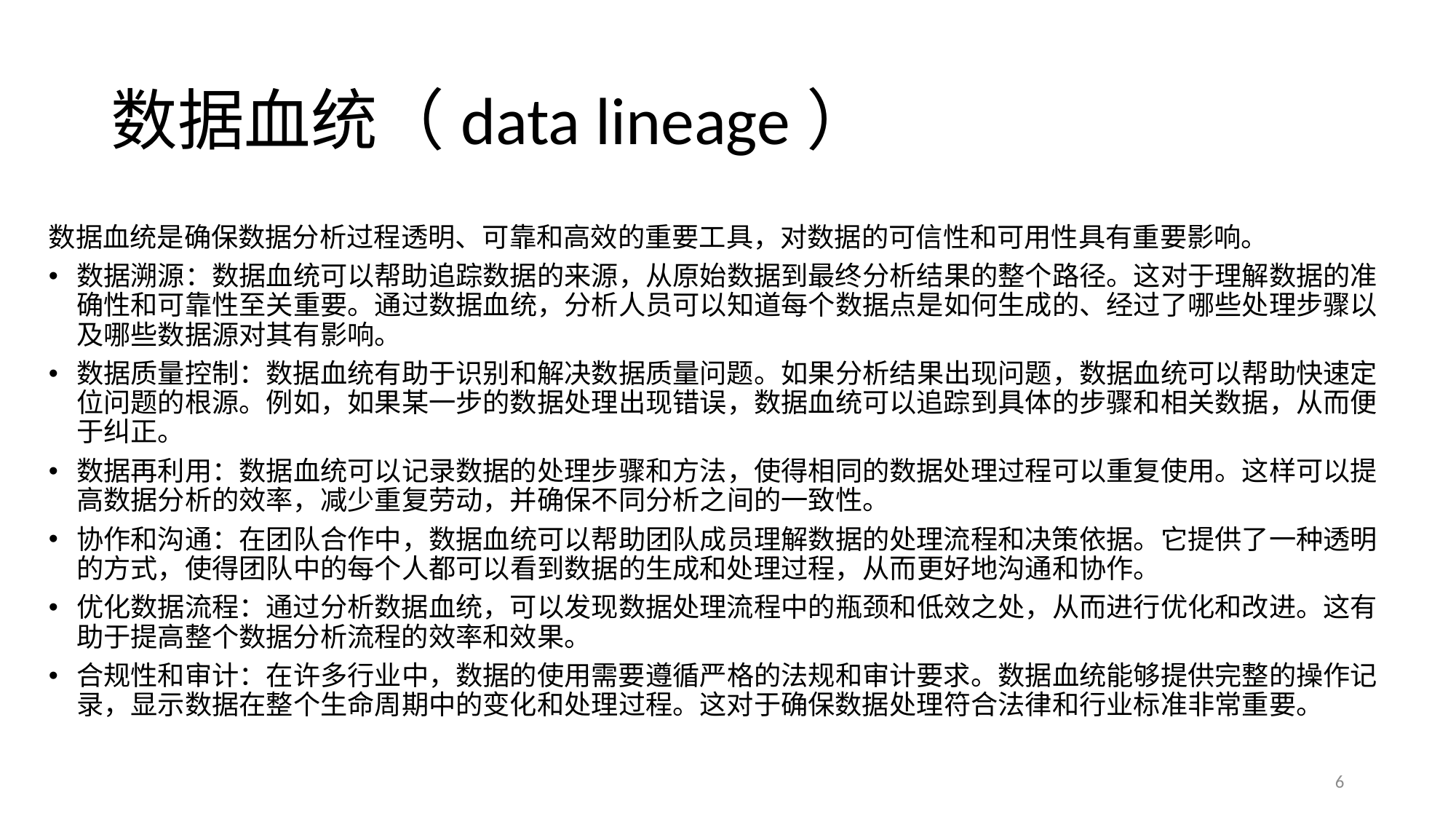

# 数据血统（data lineage）
数据血统是确保数据分析过程透明、可靠和高效的重要工具，对数据的可信性和可用性具有重要影响。
数据溯源：数据血统可以帮助追踪数据的来源，从原始数据到最终分析结果的整个路径。这对于理解数据的准确性和可靠性至关重要。通过数据血统，分析人员可以知道每个数据点是如何生成的、经过了哪些处理步骤以及哪些数据源对其有影响。
数据质量控制：数据血统有助于识别和解决数据质量问题。如果分析结果出现问题，数据血统可以帮助快速定位问题的根源。例如，如果某一步的数据处理出现错误，数据血统可以追踪到具体的步骤和相关数据，从而便于纠正。
数据再利用：数据血统可以记录数据的处理步骤和方法，使得相同的数据处理过程可以重复使用。这样可以提高数据分析的效率，减少重复劳动，并确保不同分析之间的一致性。
协作和沟通：在团队合作中，数据血统可以帮助团队成员理解数据的处理流程和决策依据。它提供了一种透明的方式，使得团队中的每个人都可以看到数据的生成和处理过程，从而更好地沟通和协作。
优化数据流程：通过分析数据血统，可以发现数据处理流程中的瓶颈和低效之处，从而进行优化和改进。这有助于提高整个数据分析流程的效率和效果。
合规性和审计：在许多行业中，数据的使用需要遵循严格的法规和审计要求。数据血统能够提供完整的操作记录，显示数据在整个生命周期中的变化和处理过程。这对于确保数据处理符合法律和行业标准非常重要。
6